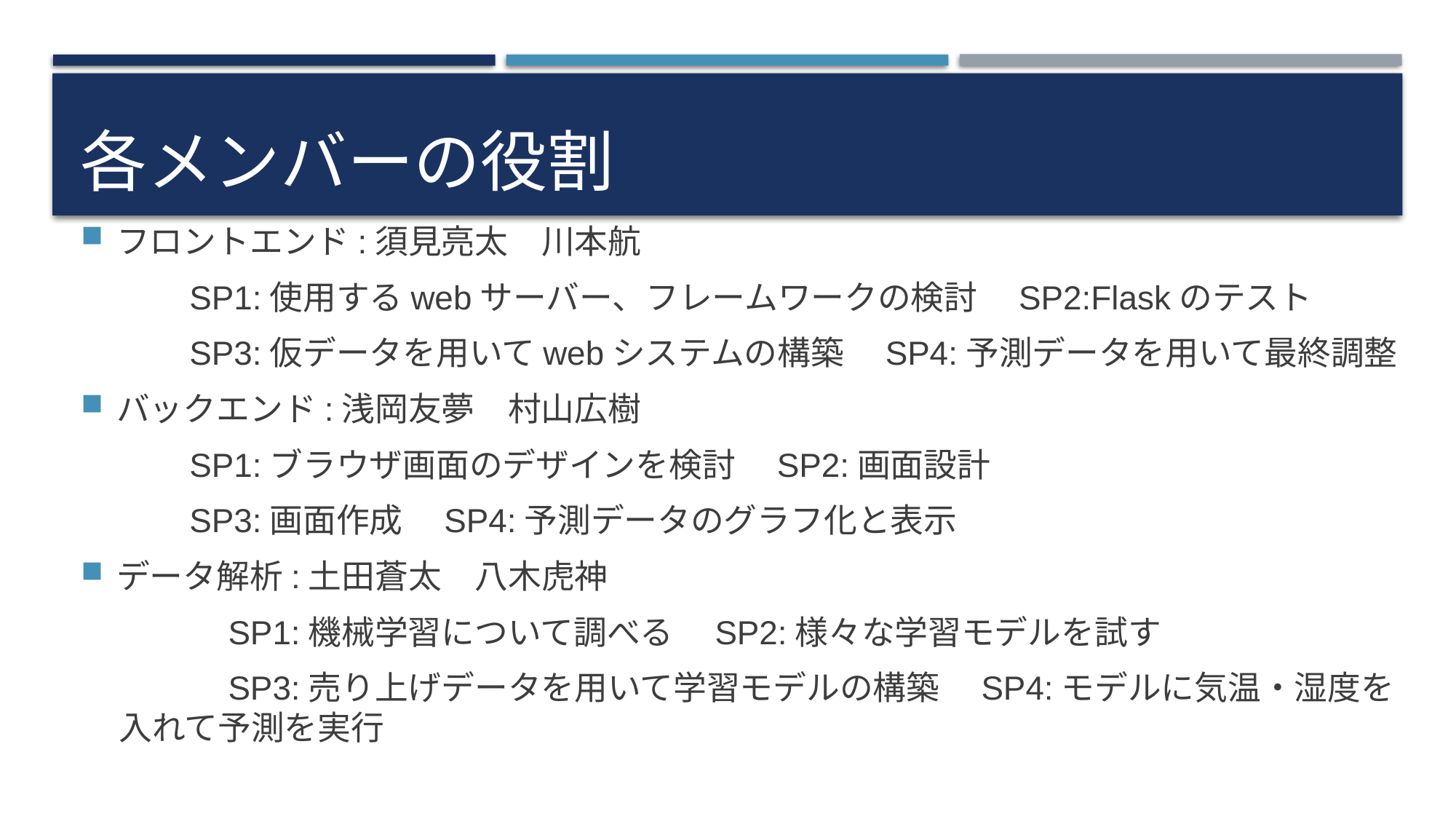

# 各メンバーの役割
フロントエンド:須見亮太　川本航
	SP1:使用するwebサーバー、フレームワークの検討　SP2:Flaskのテスト
	SP3:仮データを用いてwebシステムの構築　SP4:予測データを用いて最終調整
バックエンド:浅岡友夢　村山広樹
	SP1:ブラウザ画面のデザインを検討　SP2:画面設計
	SP3:画面作成　SP4:予測データのグラフ化と表示
データ解析:土田蒼太　八木虎神
	SP1:機械学習について調べる　SP2:様々な学習モデルを試す
	SP3:売り上げデータを用いて学習モデルの構築　SP4:モデルに気温・湿度を入れて予測を実行